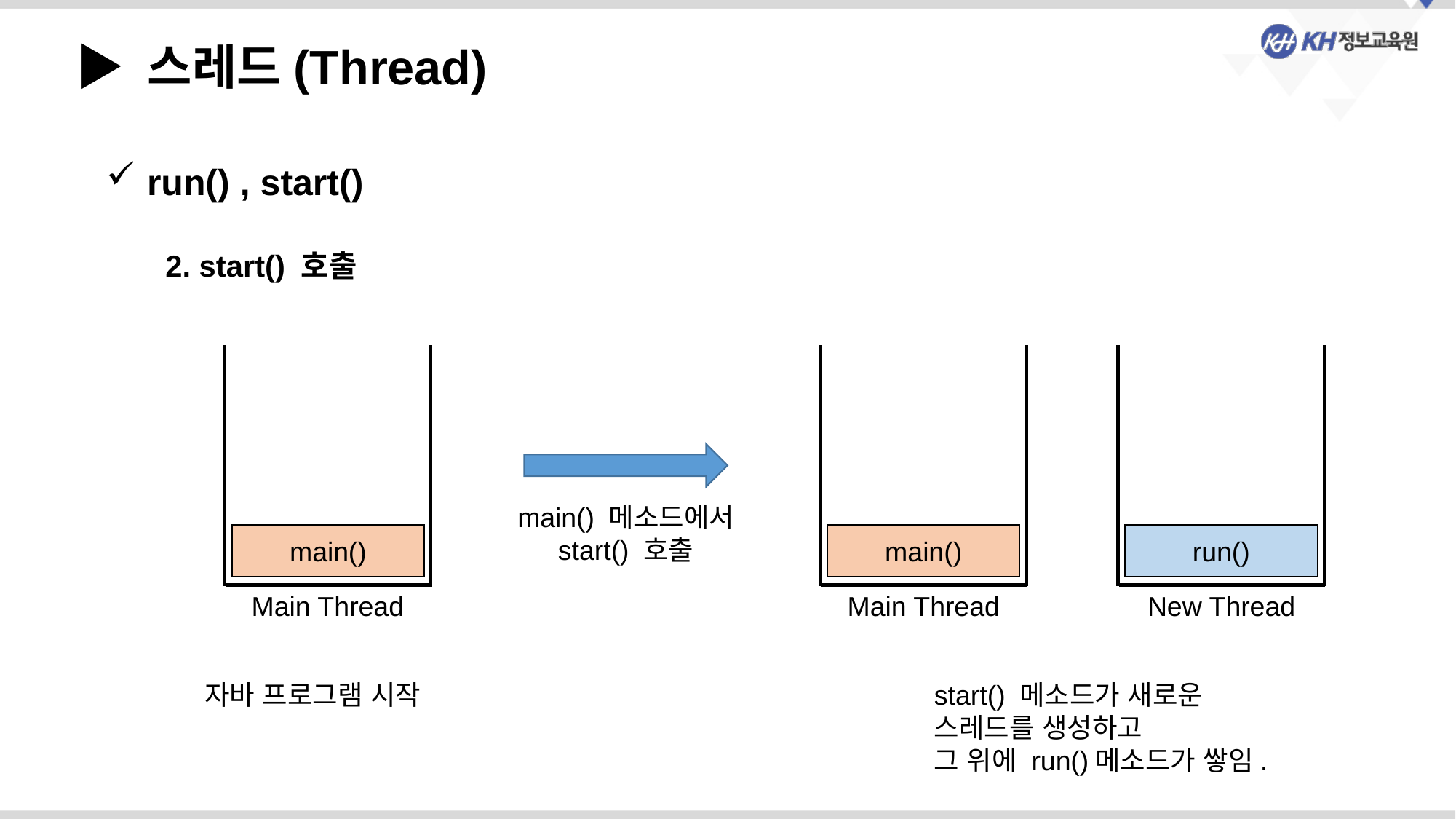

▶ 스레드(Thread)
run() , start()
2. start() 호출

main() 메소드에서
start() 호출
main()
main()
run()
Main Thread
Main Thread
New Thread
자바 프로그램 시작
start() 메소드가 새로운 스레드를 생성하고
그 위에 run()메소드가 쌓임.